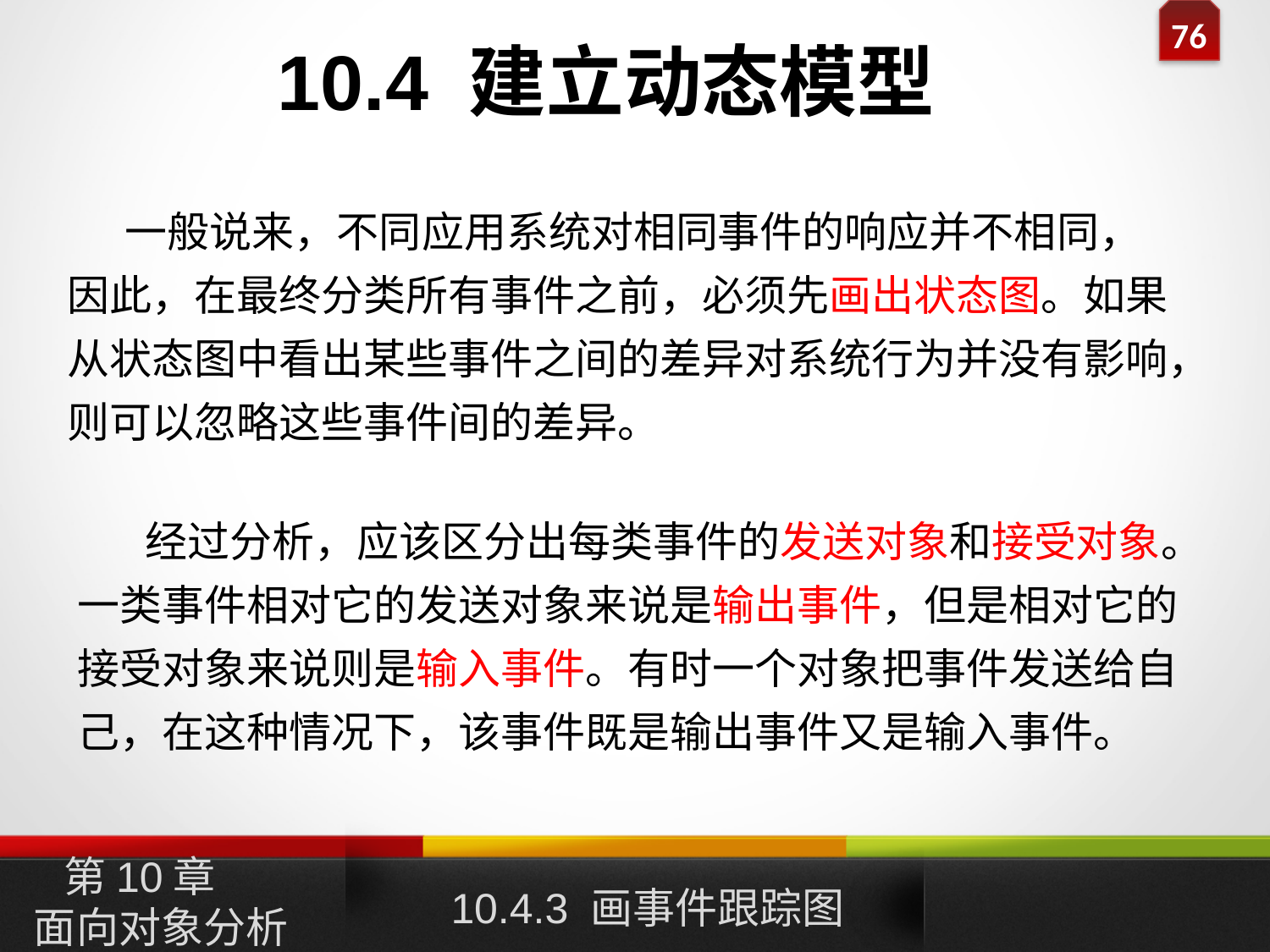

10.4 建立动态模型
     一般说来，不同应用系统对相同事件的响应并不相同，因此，在最终分类所有事件之前，必须先画出状态图。如果从状态图中看出某些事件之间的差异对系统行为并没有影响，则可以忽略这些事件间的差异。
      经过分析，应该区分出每类事件的发送对象和接受对象。一类事件相对它的发送对象来说是输出事件，但是相对它的接受对象来说则是输入事件。有时一个对象把事件发送给自己，在这种情况下，该事件既是输出事件又是输入事件。
10.4.3 画事件跟踪图